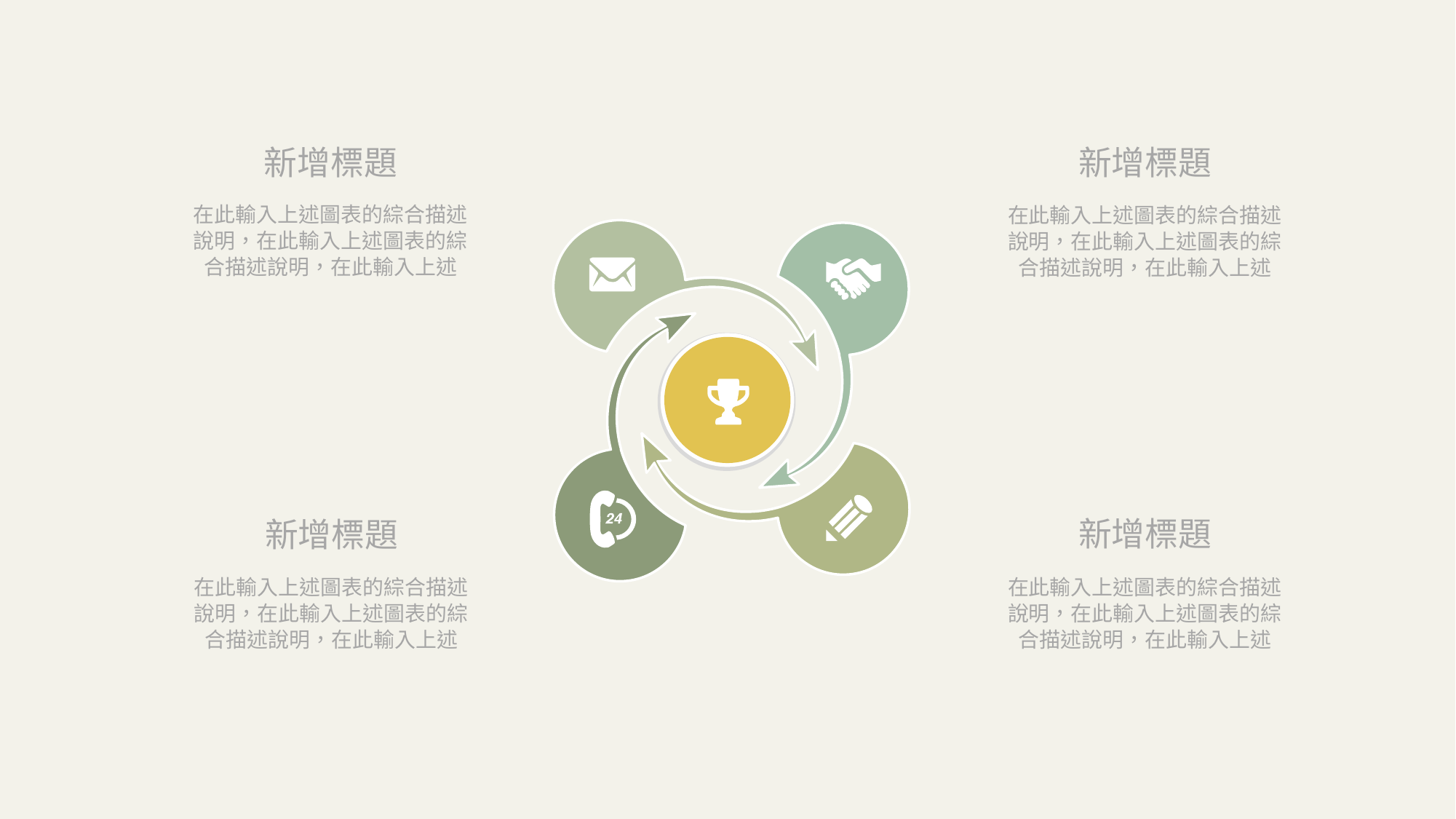

新增標題
新增標題
在此輸入上述圖表的綜合描述說明，在此輸入上述圖表的綜合描述說明，在此輸入上述
在此輸入上述圖表的綜合描述說明，在此輸入上述圖表的綜合描述說明，在此輸入上述

新增標題
新增標題
在此輸入上述圖表的綜合描述說明，在此輸入上述圖表的綜合描述說明，在此輸入上述
在此輸入上述圖表的綜合描述說明，在此輸入上述圖表的綜合描述說明，在此輸入上述